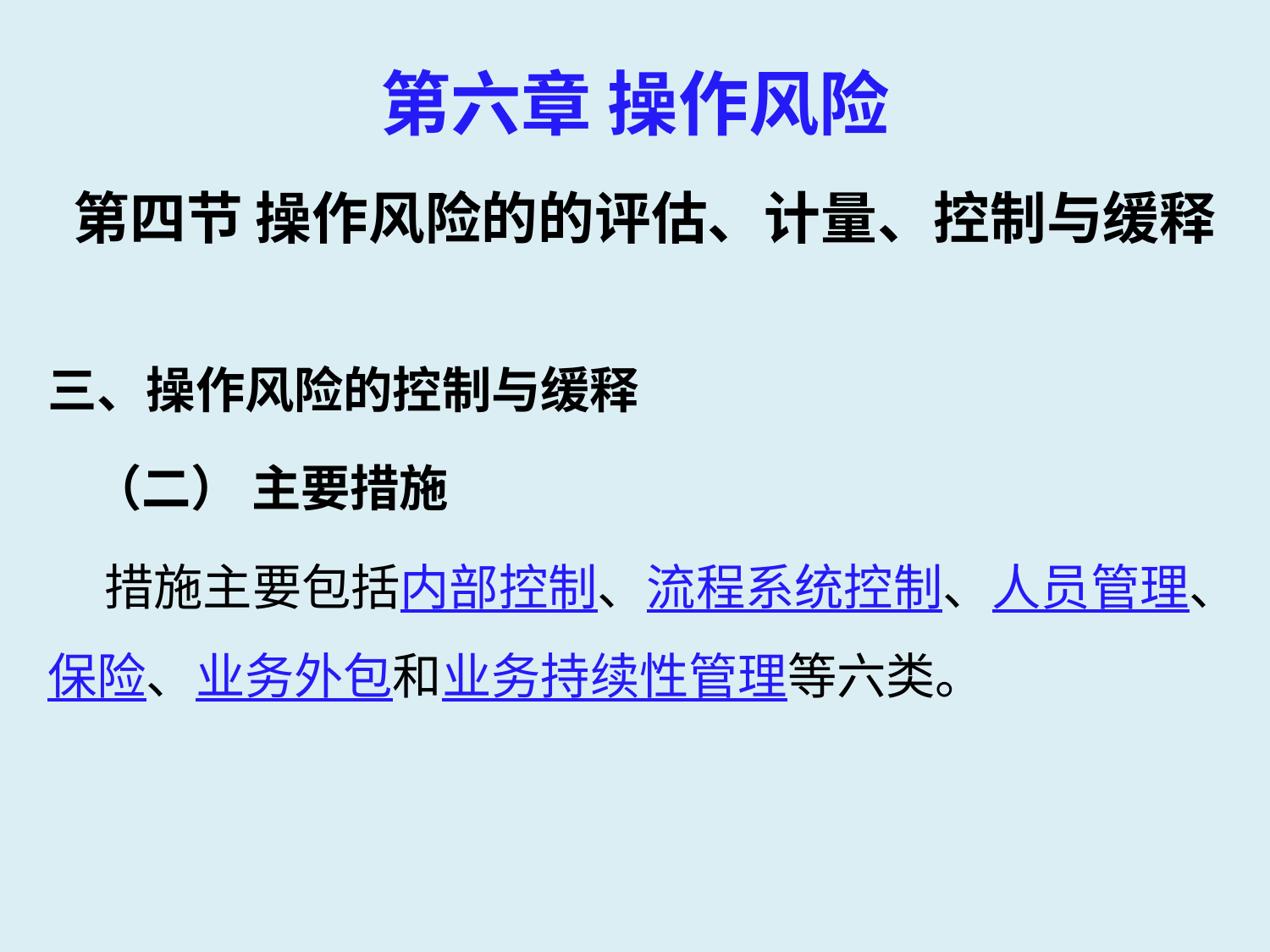

# 第六章 操作风险
第四节 操作风险的的评估、计量、控制与缓释

三、操作风险的控制与缓释
   （二） 主要措施
    措施主要包括内部控制、流程系统控制、人员管理、保险、业务外包和业务持续性管理等六类。

23